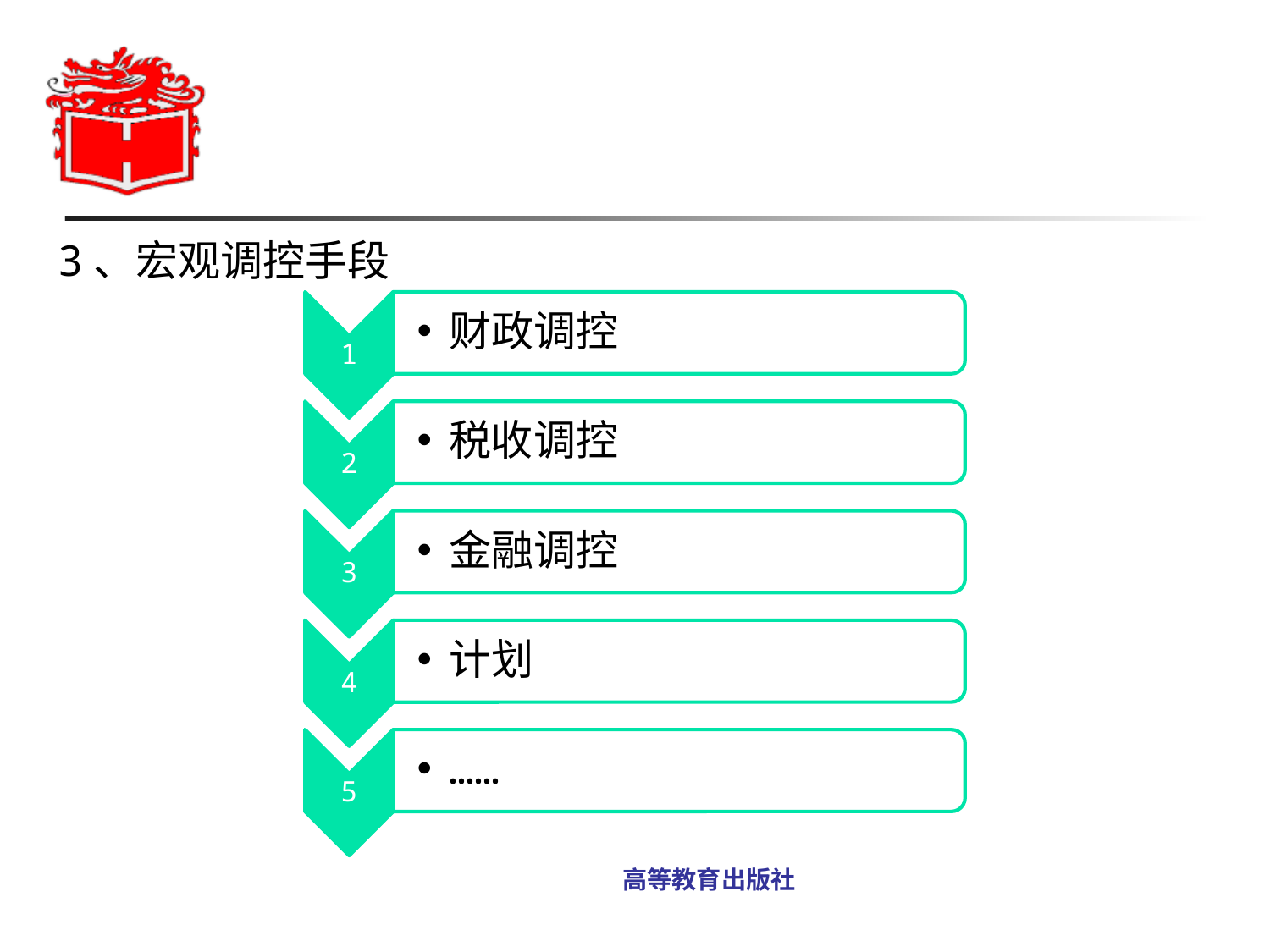

3、宏观调控手段

1
财政调控
2
税收调控
3
金融调控
4
计划
5
……

高等教育出版社